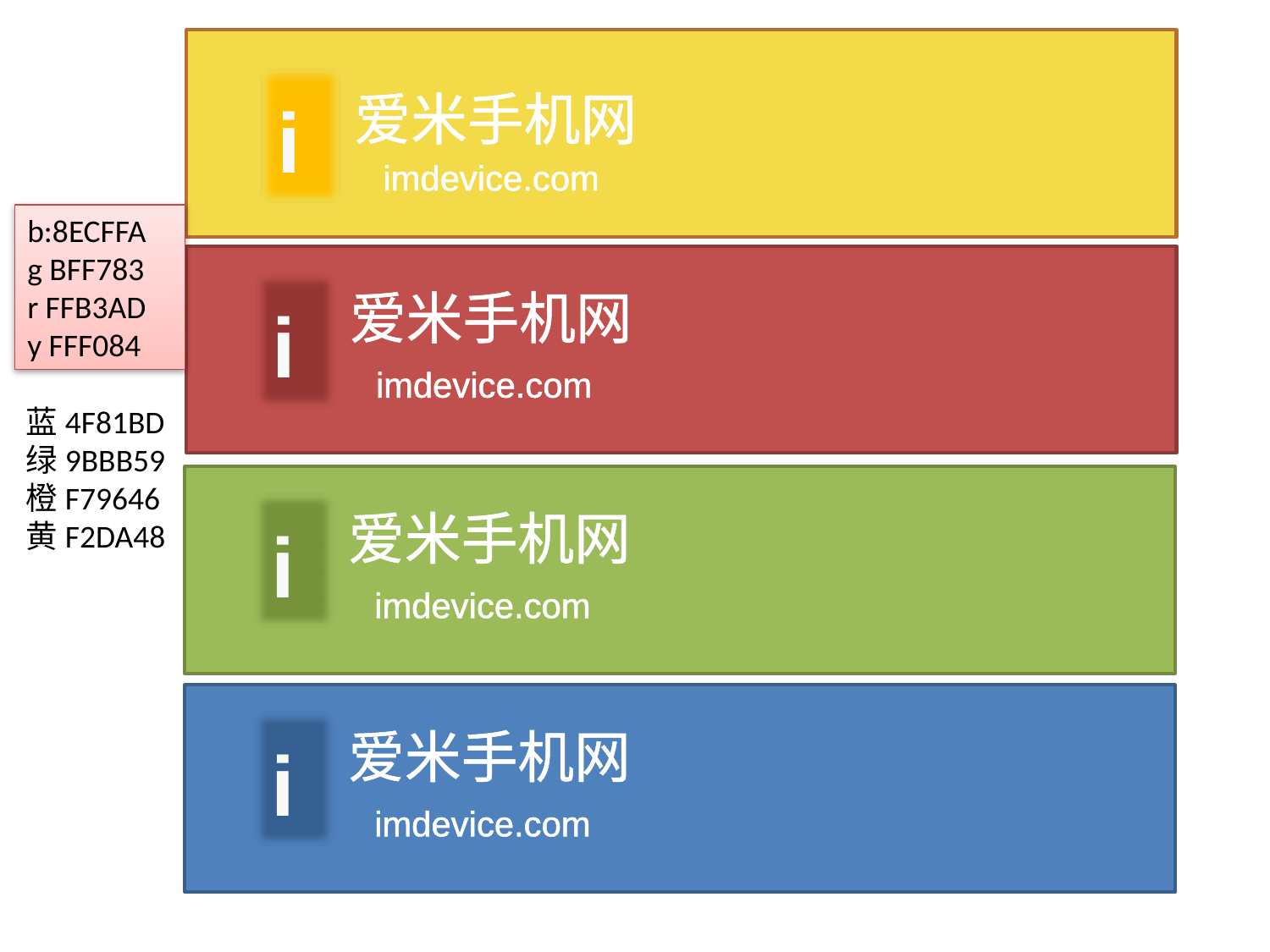

i

爱米手机网
imdevice.com
b:8ECFFA
g BFF783
r FFB3AD
y FFF084

i

爱米手机网
imdevice.com
蓝4F81BD
绿9BBB59
橙F79646
黄F2DA48

i

爱米手机网
imdevice.com

i

爱米手机网
imdevice.com